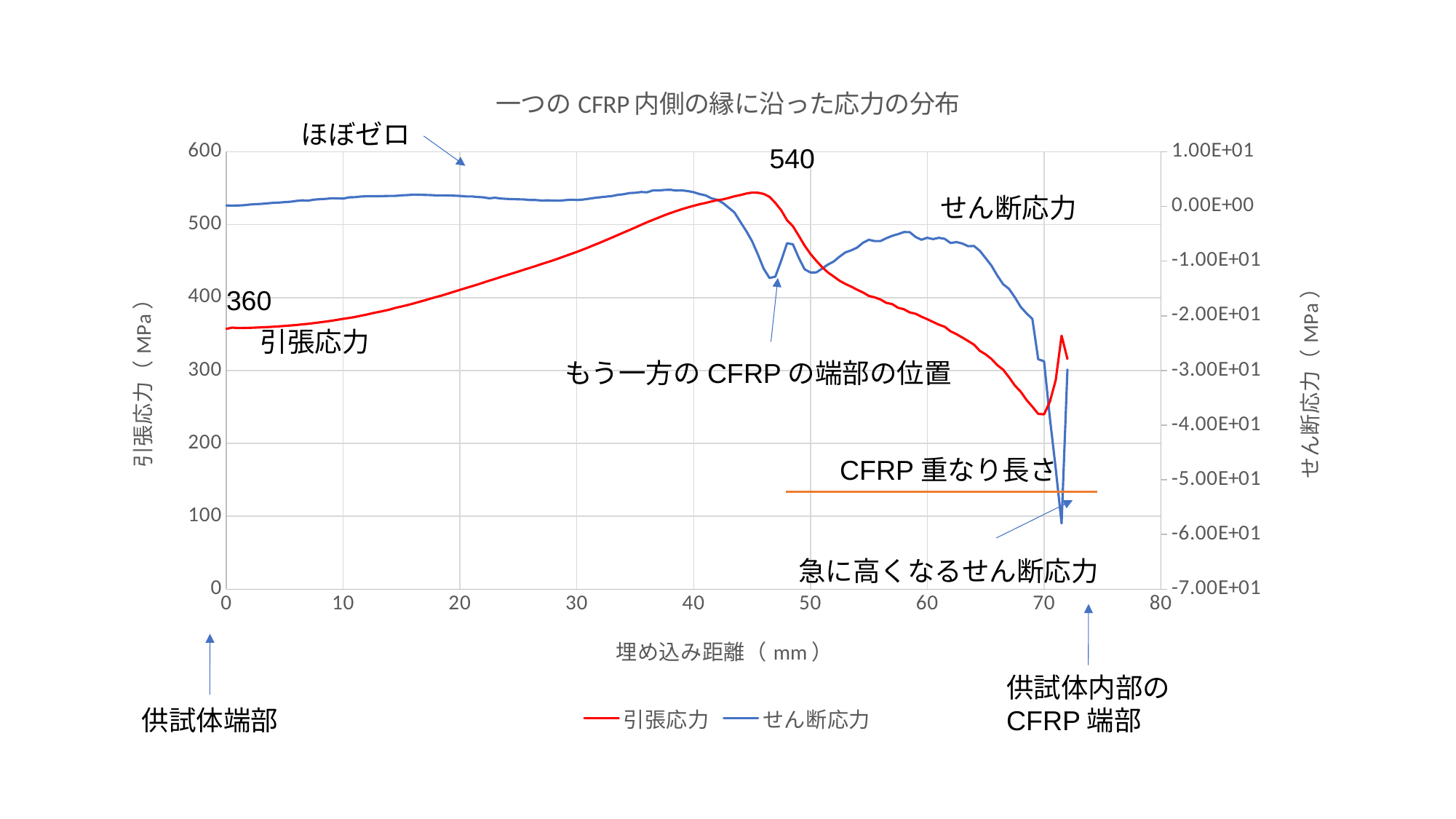

### Chart: 一つのCFRP内側の縁に沿った応力の分布

| Category |  |  |
|---|---|---|
ほぼゼロ
540
せん断応力
360
引張応力
もう一方のCFRPの端部の位置
CFRP重なり長さ
急に高くなるせん断応力
供試体内部の
CFRP端部
供試体端部